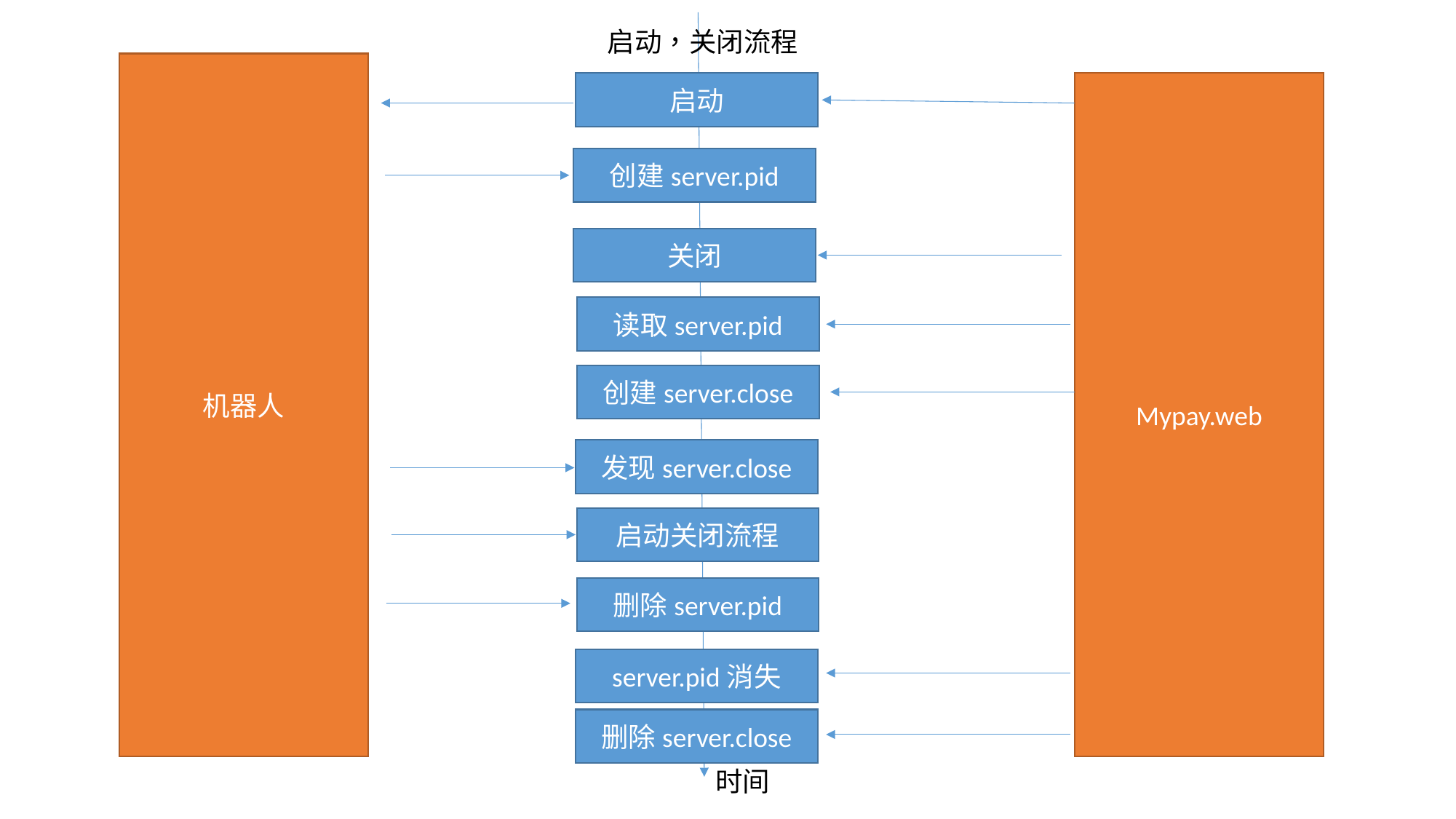

启动，关闭流程
机器人
Mypay.web
启动
创建server.pid
关闭
读取server.pid
创建server.close
发现server.close
启动关闭流程
删除server.pid
server.pid消失
删除server.close
时间